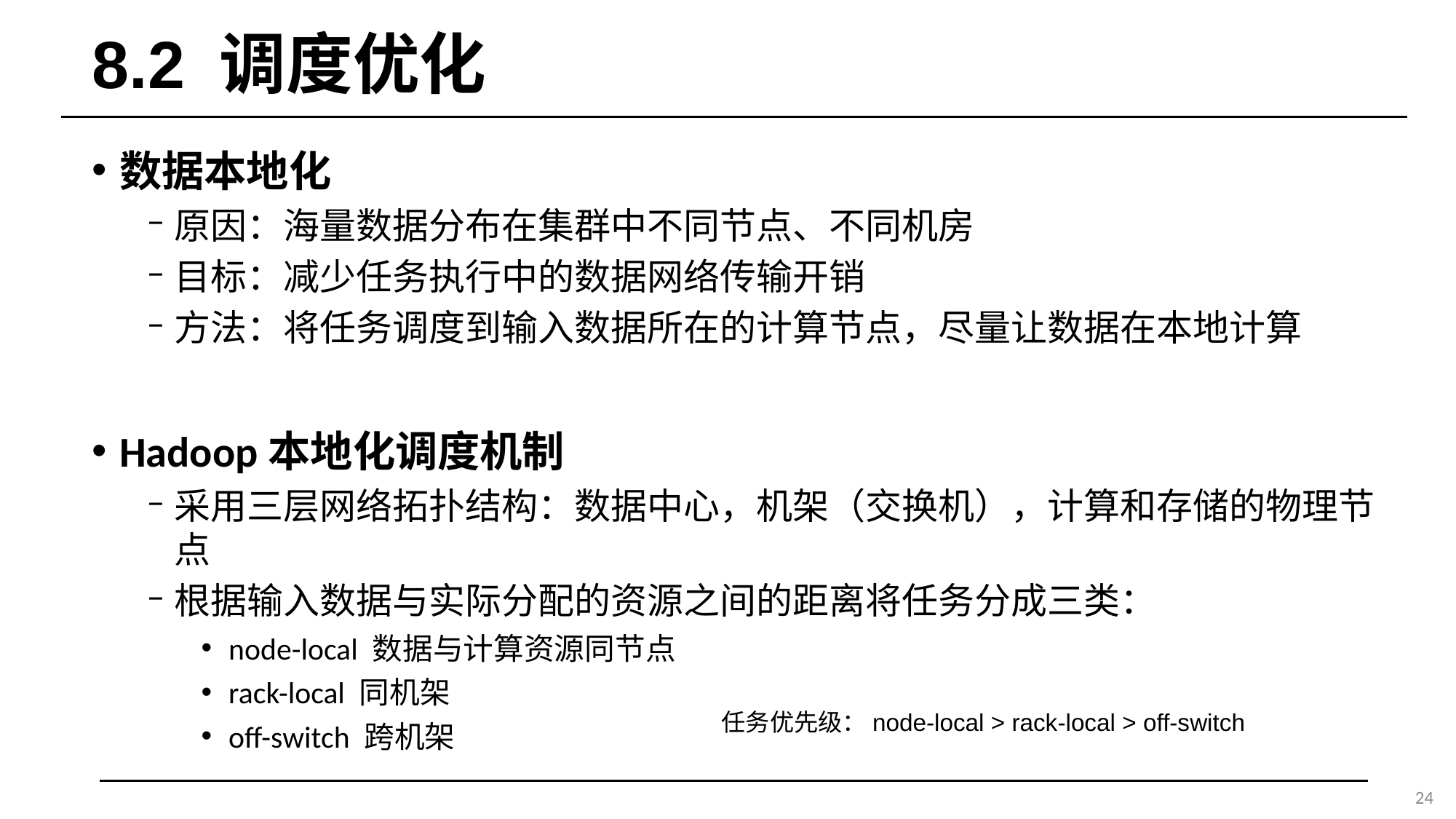

# 8.2 调度优化
数据本地化
原因：海量数据分布在集群中不同节点、不同机房
目标：减少任务执行中的数据网络传输开销
方法：将任务调度到输入数据所在的计算节点，尽量让数据在本地计算

Hadoop本地化调度机制
采用三层网络拓扑结构：数据中心，机架（交换机），计算和存储的物理节点
根据输入数据与实际分配的资源之间的距离将任务分成三类：
node-local 数据与计算资源同节点
rack-local 同机架
off-switch 跨机架

任务优先级：node-local > rack-local > off-switch
24